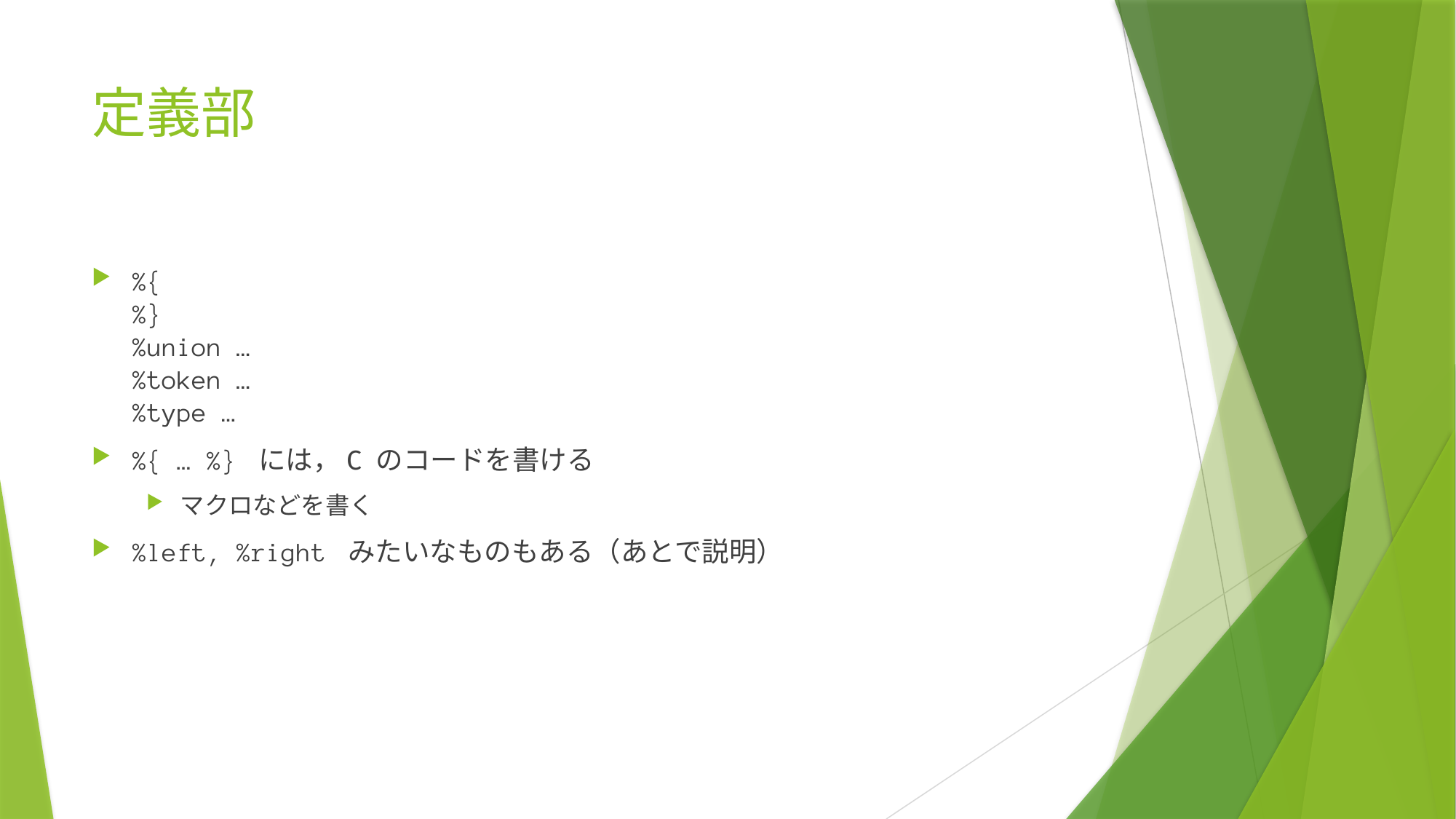

# 定義部
%{
%}
%union …
%token …
%type …
%{ … %} には，C のコードを書ける
マクロなどを書く
%left, %right みたいなものもある（あとで説明）